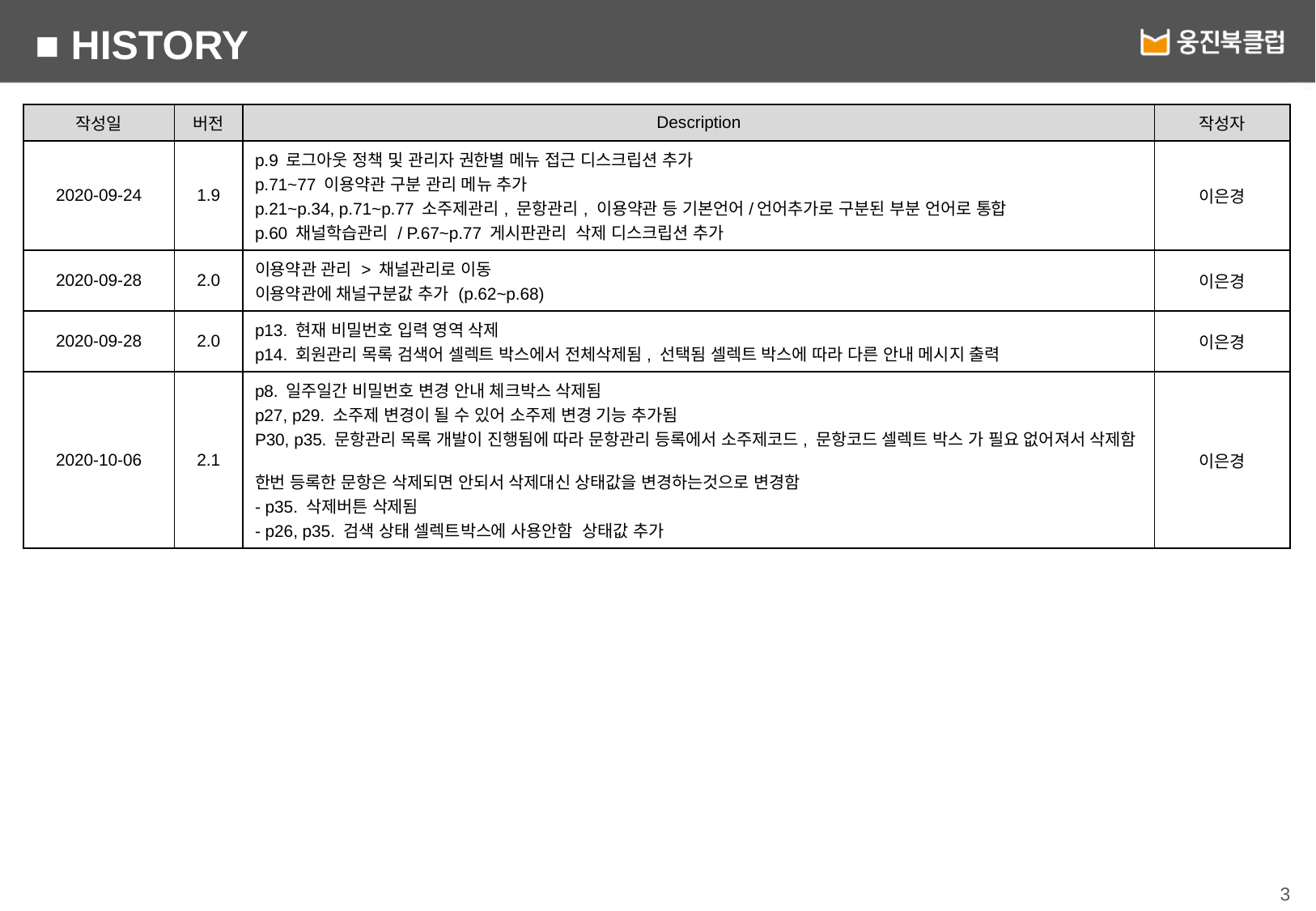

■ HISTORY
| 작성일 | 버전 | Description | 작성자 |
| --- | --- | --- | --- |
| 2020-09-24 | 1.9 | p.9 로그아웃 정책 및 관리자 권한별 메뉴 접근 디스크립션 추가 p.71~77 이용약관 구분 관리 메뉴 추가 p.21~p.34, p.71~p.77 소주제관리, 문항관리, 이용약관 등 기본언어/언어추가로 구분된 부분 언어로 통합 p.60 채널학습관리 / P.67~p.77 게시판관리 삭제 디스크립션 추가 | 이은경 |
| 2020-09-28 | 2.0 | 이용약관 관리 > 채널관리로 이동 이용약관에 채널구분값 추가 (p.62~p.68) | 이은경 |
| 2020-09-28 | 2.0 | p13. 현재 비밀번호 입력 영역 삭제 p14. 회원관리 목록 검색어 셀렉트 박스에서 전체삭제됨, 선택됨 셀렉트 박스에 따라 다른 안내 메시지 출력 | 이은경 |
| 2020-10-06 | 2.1 | p8. 일주일간 비밀번호 변경 안내 체크박스 삭제됨 p27, p29. 소주제 변경이 될 수 있어 소주제 변경 기능 추가됨 P30, p35. 문항관리 목록 개발이 진행됨에 따라 문항관리 등록에서 소주제코드, 문항코드 셀렉트 박스 가 필요 없어져서 삭제함 한번 등록한 문항은 삭제되면 안되서 삭제대신 상태값을 변경하는것으로 변경함 - p35. 삭제버튼 삭제됨 - p26, p35. 검색 상태 셀렉트박스에 사용안함 상태값 추가 | 이은경 |
3